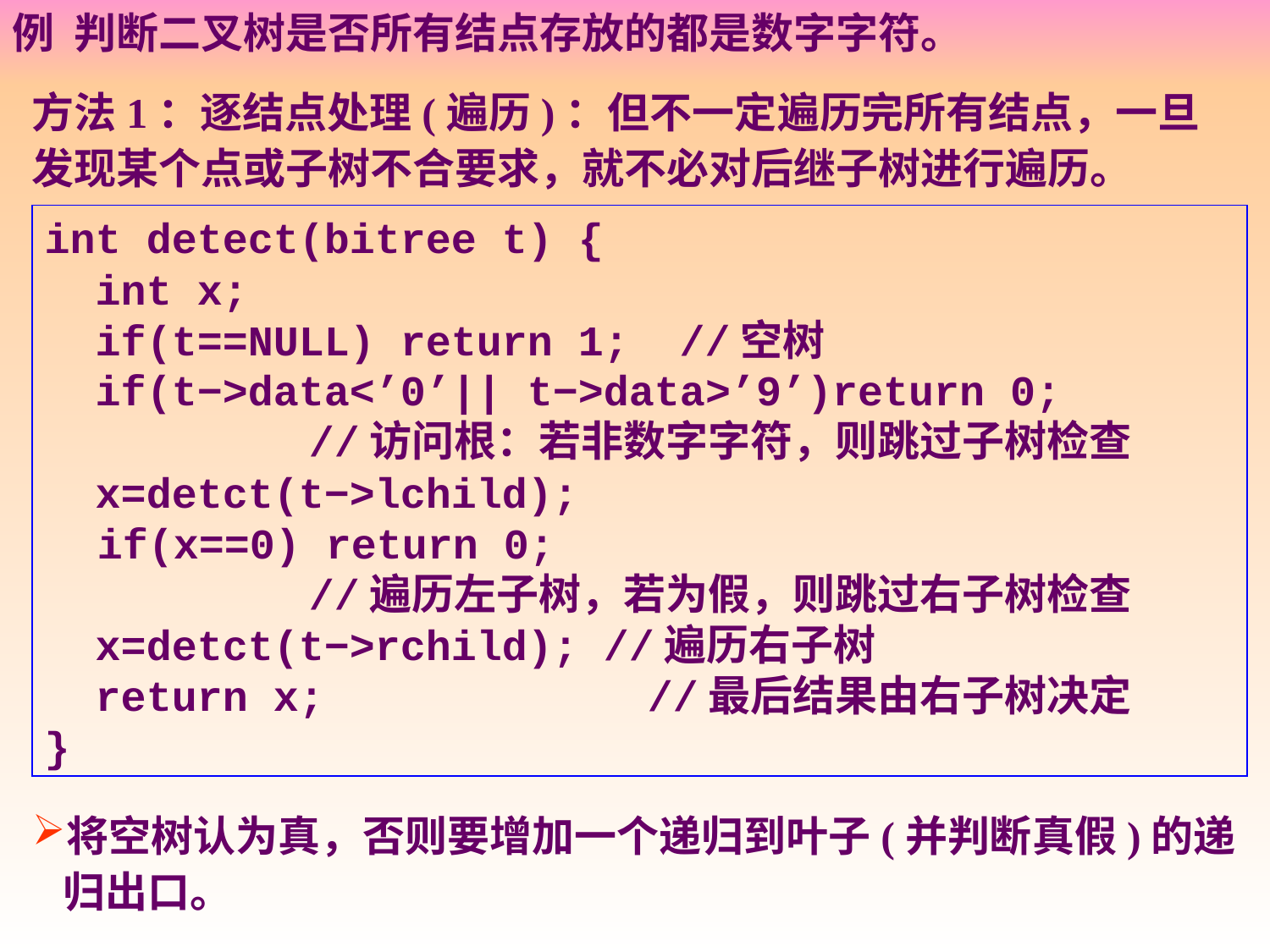

例  判断二叉树是否所有结点存放的都是数字字符。
方法1：逐结点处理(遍历)：但不一定遍历完所有结点，一旦发现某个点或子树不合要求，就不必对后继子树进行遍历。
int detect(bitree t) {
  int x;
  if(t==NULL) return 1;	//空树
  if(t−>data<’0’|| t−>data>’9’)return 0;
　　　　　　//访问根：若非数字字符，则跳过子树检查
  x=detct(t−>lchild);
　if(x==0) return 0;
　　　　　　//遍历左子树，若为假，则跳过右子树检查
  x=detct(t−>rchild); //遍历右子树
  return x; 		　　//最后结果由右子树决定
}
将空树认为真，否则要增加一个递归到叶子(并判断真假)的递归出口。